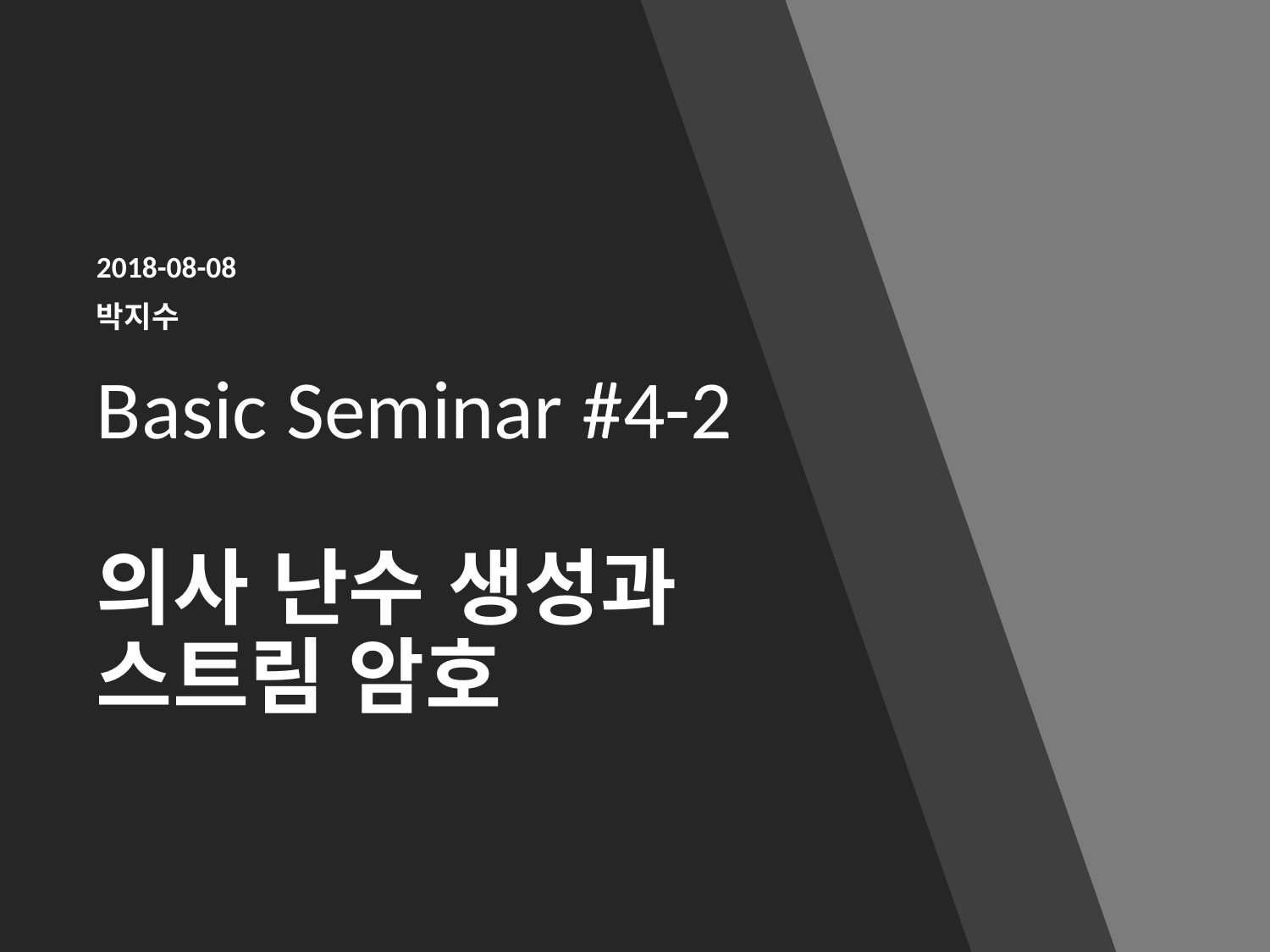

2018-08-08
박지수
# Basic Seminar #4-2 의사 난수 생성과 스트림 암호